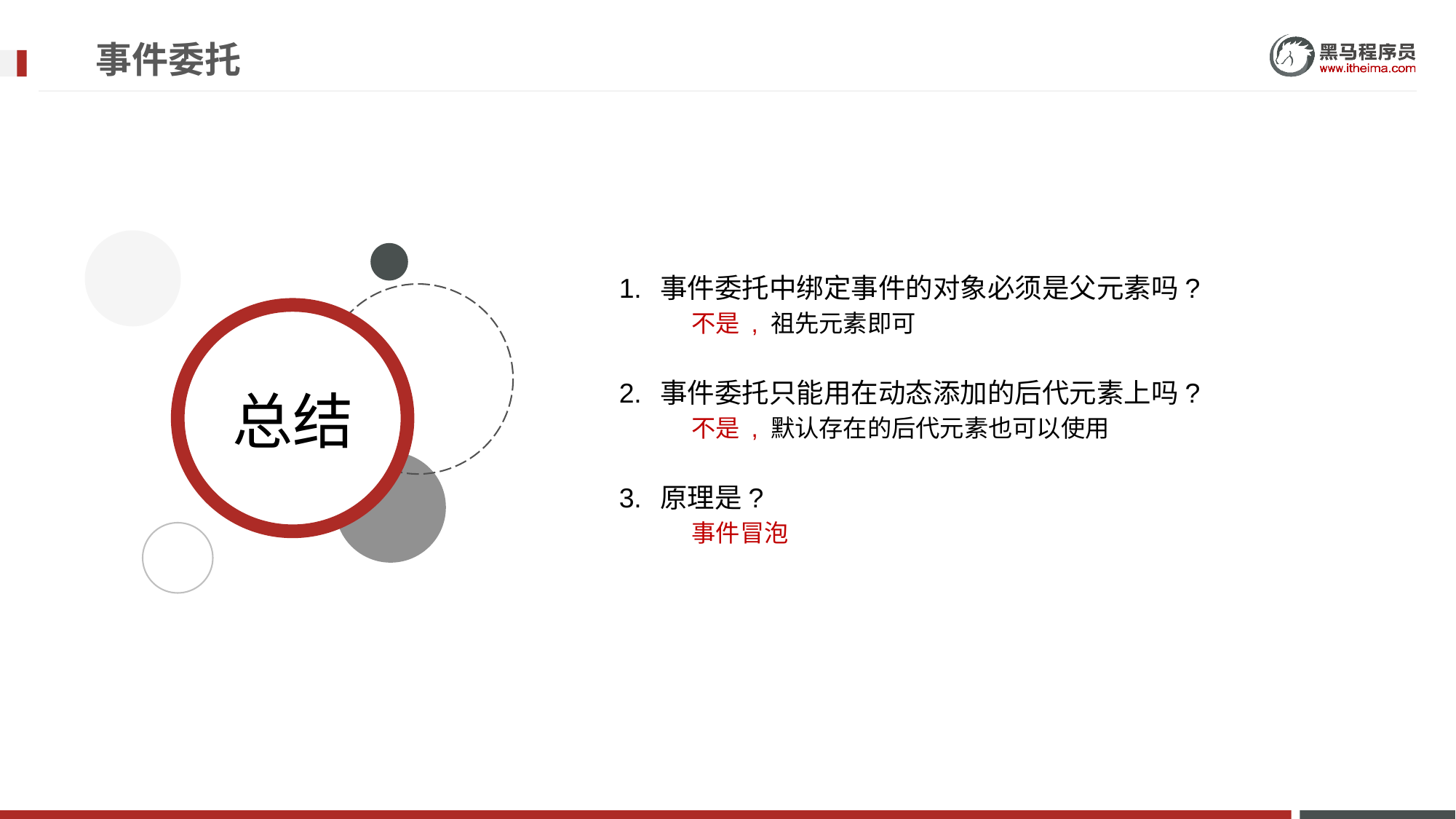

# 事件委托
事件委托中绑定事件的对象必须是父元素吗?
不是 , 祖先元素即可
事件委托只能用在动态添加的后代元素上吗?
不是 , 默认存在的后代元素也可以使用
原理是?
事件冒泡